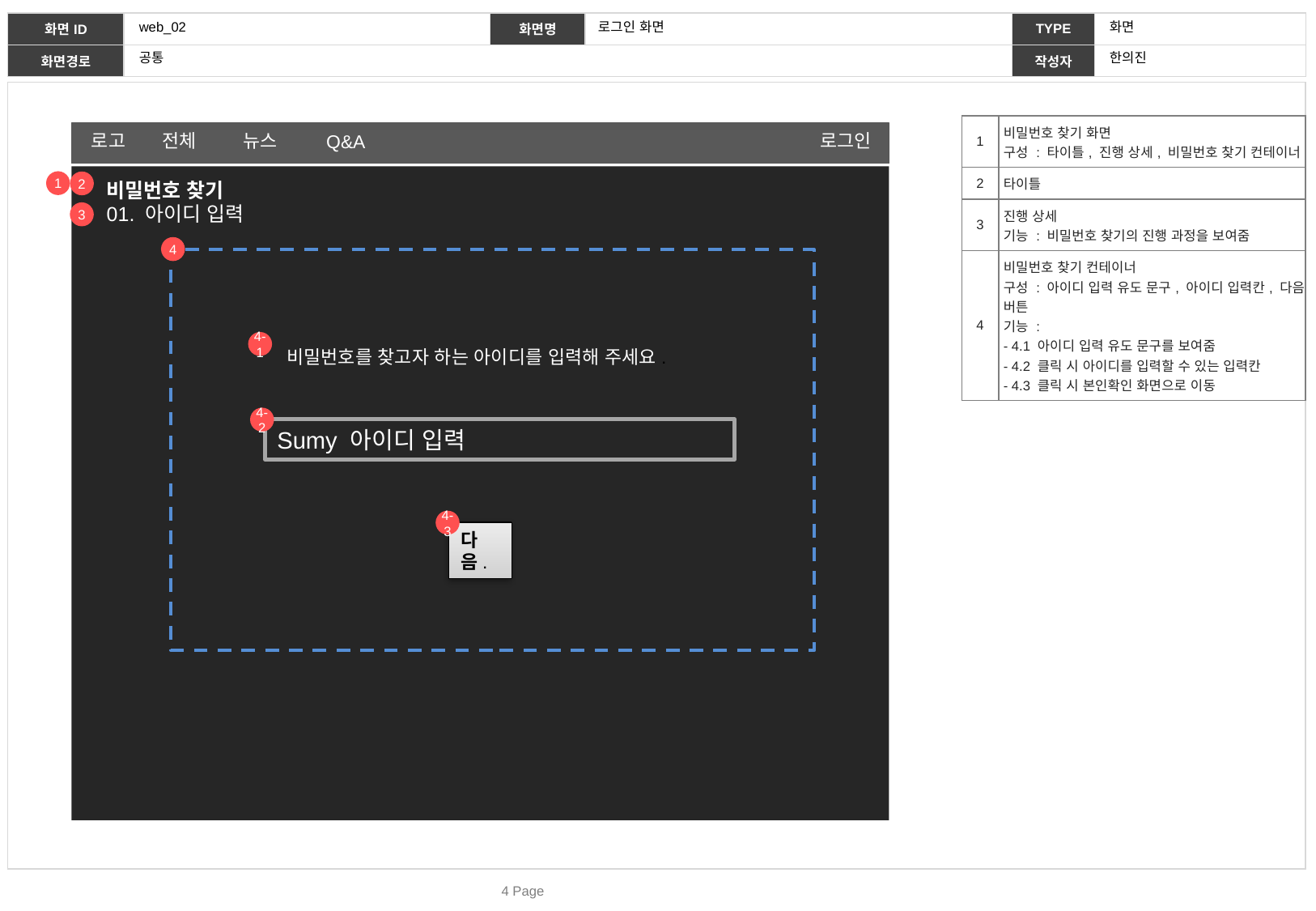

web_02
로그인 화면
화면
공통
| 1 | 비밀번호 찾기 화면 구성 : 타이틀, 진행 상세, 비밀번호 찾기 컨테이너 |
| --- | --- |
| 2 | 타이틀 |
| 3 | 진행 상세 기능 : 비밀번호 찾기의 진행 과정을 보여줌 |
| 4 | 비밀번호 찾기 컨테이너 구성 : 아이디 입력 유도 문구, 아이디 입력칸, 다음 버튼 기능 : - 4.1 아이디 입력 유도 문구를 보여줌 - 4.2 클릭 시 아이디를 입력할 수 있는 입력칸 - 4.3 클릭 시 본인확인 화면으로 이동 |

로고
전체
뉴스
로그인
Q&A

1
2
비밀번호 찾기
01. 아이디 입력
3
4

4-1
비밀번호를 찾고자 하는 아이디를 입력해 주세요.
4-2
Sumy 아이디 입력
4-3
다음.